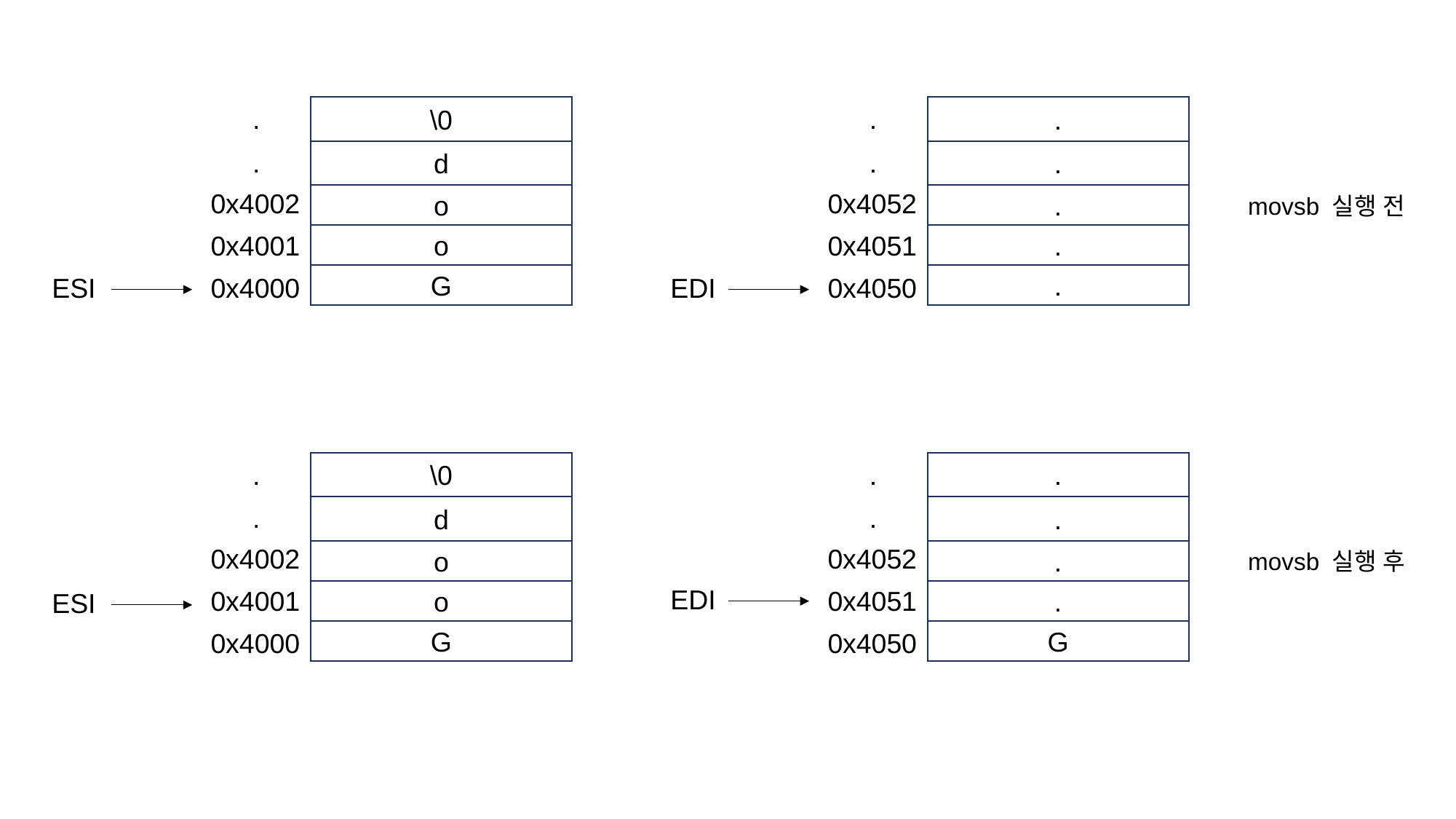

.
.
\0
.
.
.
d
.
0x4002
0x4052
o
.
movsb 실행 전
0x4001
0x4051
o
.
ESI
0x4000
G
EDI
0x4050
.
.
.
\0
.
.
.
d
.
0x4002
0x4052
o
.
movsb 실행 후
EDI
0x4001
0x4051
ESI
o
.
0x4000
G
0x4050
G